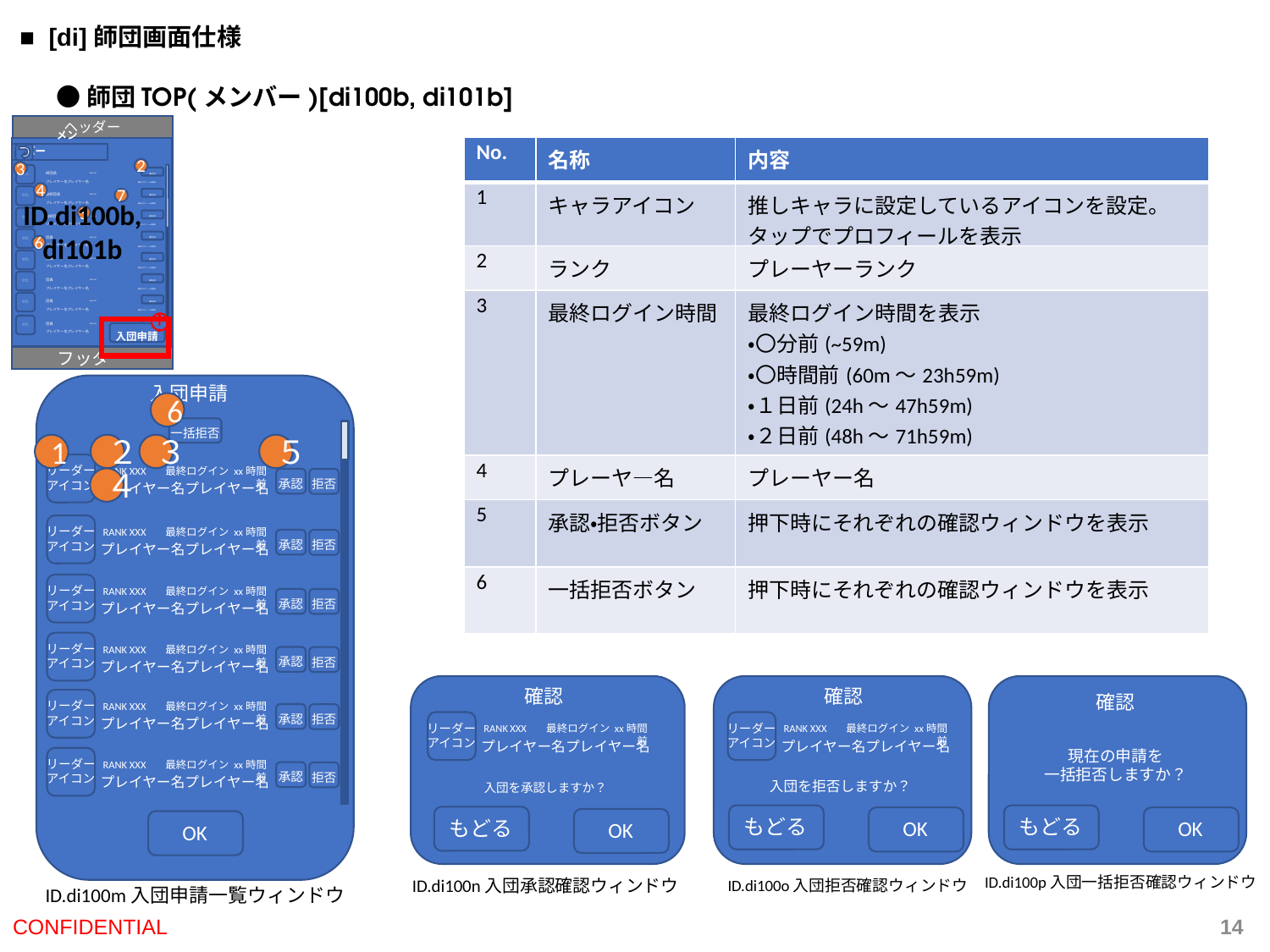

■  [di]師団画面仕様
●師団TOP(メンバー)[di100b, di101b]
ヘッダー

師団ID : XXX,XXX,XXX

　　　メンバー

　師団

師団ID : XXX,XXX,XXX
2
3

リーダー
アイコン
師団長
RANK XXX
権限変更

プレイヤー名プレイヤー名
最終ログイン xx時間前
4

リーダー
アイコン
副師団長
RANK XXX
権限変更

7
プレイヤー名プレイヤー名
最終ログイン xx時間前
5

リーダー
アイコン
副師団長
RANK XXX
権限変更

プレイヤー名プレイヤー名
最終ログイン xx時間前

リーダー
アイコン
団員
RANK XXX
権限変更

6
プレイヤー名プレイヤー名
最終ログイン xx時間前

リーダー
アイコン
団員
RANK XXX
権限変更

プレイヤー名プレイヤー名
最終ログイン xx時間前

リーダー
アイコン
団員
RANK XXX
権限変更

プレイヤー名プレイヤー名
最終ログイン xx時間前

リーダー
アイコン
団員
RANK XXX
権限変更

プレイヤー名プレイヤー名
最終ログイン xx時間前

リーダー
アイコン
団員
RANK XXX
権限変更

プレイヤー名プレイヤー名
フッター
最終ログイン xx時間前
！
1
イベント開催中！
XXX 位(MM:DD HH時 現在)
!

救援
フッター
！

入団申請
| No. | 名称 | 内容 |
| --- | --- | --- |
| 1 | キャラアイコン | 推しキャラに設定しているアイコンを設定。 タップでプロフィールを表示 |
| 2 | ランク | プレーヤーランク |
| 3 | 最終ログイン時間 | 最終ログイン時間を表示 ・〇分前(~59m) ・〇時間前(60m～23h59m) ・１日前(24h～47h59m) ・２日前(48h～71h59m) ・３日以上(72h～） |
| 4 | プレーヤ―名 | プレーヤー名 |
| 5 | 承認・拒否ボタン | 押下時にそれぞれの確認ウィンドウを表示 |
| 6 | 一括拒否ボタン | 押下時にそれぞれの確認ウィンドウを表示 |
ID.di100b, di101b
入団申請

6

一括拒否

1
２
３
５

リーダー
アイコン
RANK XXX
最終ログイン xx時間前

承認

拒否
プレイヤー名プレイヤー名
４

リーダー
アイコン
RANK XXX
最終ログイン xx時間前

承認

拒否
プレイヤー名プレイヤー名

リーダー
アイコン
RANK XXX
最終ログイン xx時間前

承認

拒否
プレイヤー名プレイヤー名

リーダー
アイコン
RANK XXX
最終ログイン xx時間前

承認

拒否
プレイヤー名プレイヤー名

確認
確認
確認

リーダー
アイコン
RANK XXX
最終ログイン xx時間前

承認

拒否
プレイヤー名プレイヤー名

リーダー
アイコン
RANK XXX
最終ログイン xx時間前
プレイヤー名プレイヤー名

リーダー
アイコン
RANK XXX
最終ログイン xx時間前
プレイヤー名プレイヤー名
現在の申請を
一括拒否しますか？

リーダー
アイコン
RANK XXX
最終ログイン xx時間前

承認

拒否
プレイヤー名プレイヤー名
入団を拒否しますか？
入団を承認しますか？

もどる

もどる

もどる

OK

OK

OK

OK
ID.di100p入団一括拒否確認ウィンドウ
ID.di100n入団承認確認ウィンドウ
ID.di100o入団拒否確認ウィンドウ
ID.di100m入団申請一覧ウィンドウ
CONFIDENTIAL
14